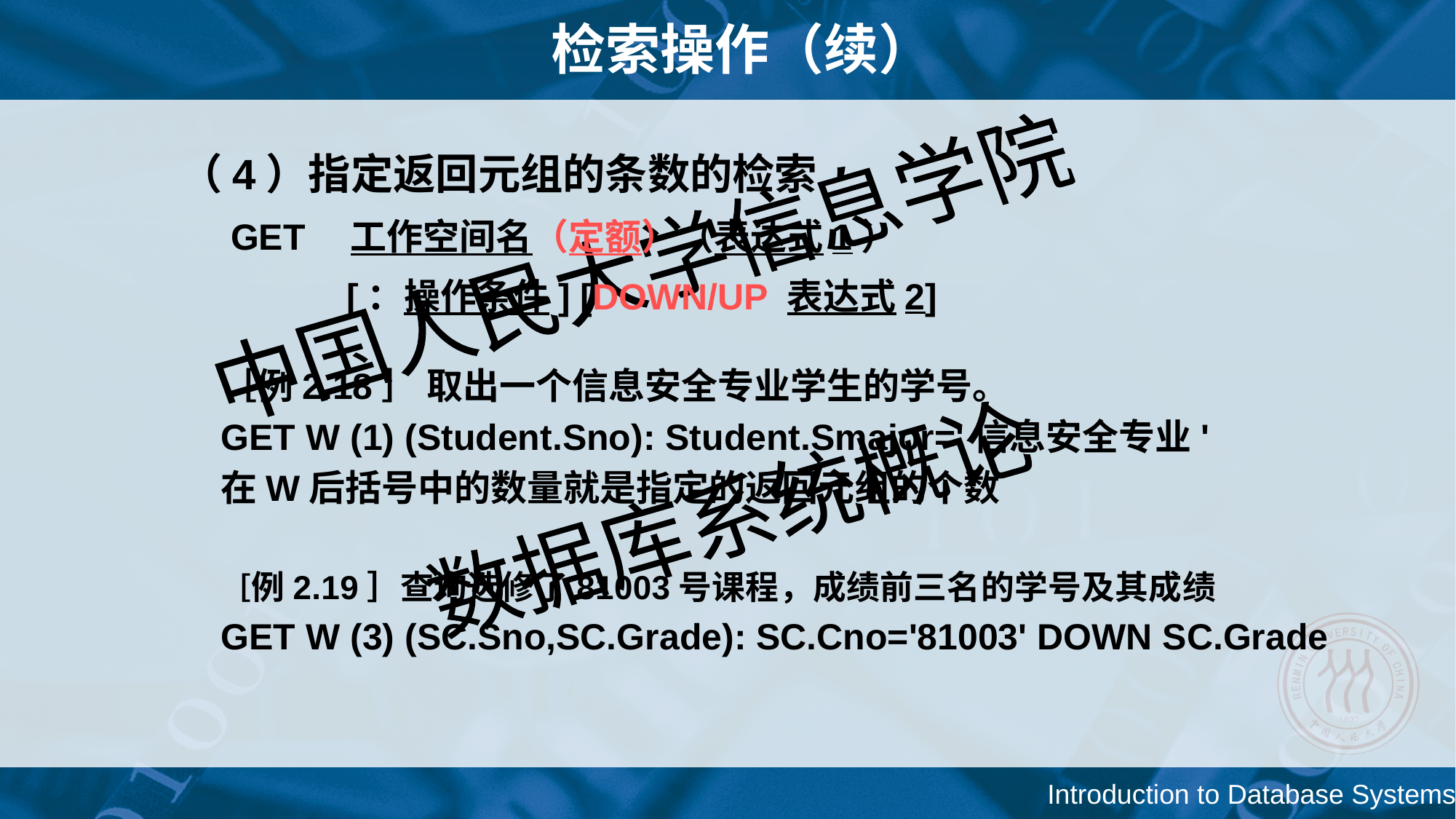

# 检索操作（续）
（4）指定返回元组的条数的检索
     GET　工作空间名（定额）（表达式1）
           [：操作条件] [DOWN/UP 表达式2]

［例2.18］ 取出一个信息安全专业学生的学号。
GET W (1) (Student.Sno): Student.Smajor='信息安全专业'
在W后括号中的数量就是指定的返回元组的个数

［例2.19］查询选修了81003号课程，成绩前三名的学号及其成绩
GET W (3) (SC.Sno,SC.Grade): SC.Cno='81003' DOWN SC.Grade